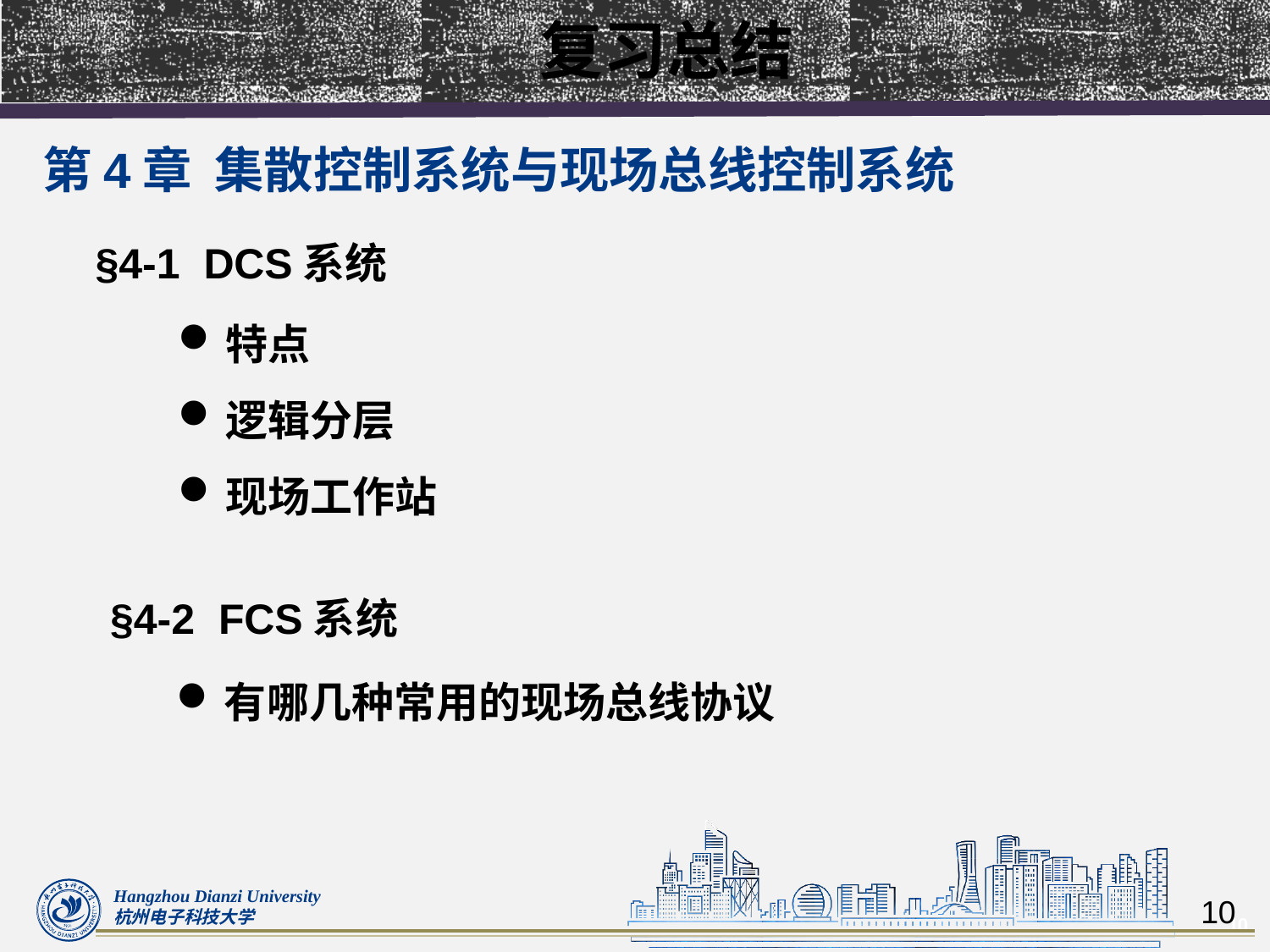

复习总结
第4章  集散控制系统与现场总线控制系统
§4-1  DCS系统
特点
逻辑分层
现场工作站
§4-2  FCS系统
有哪几种常用的现场总线协议
10